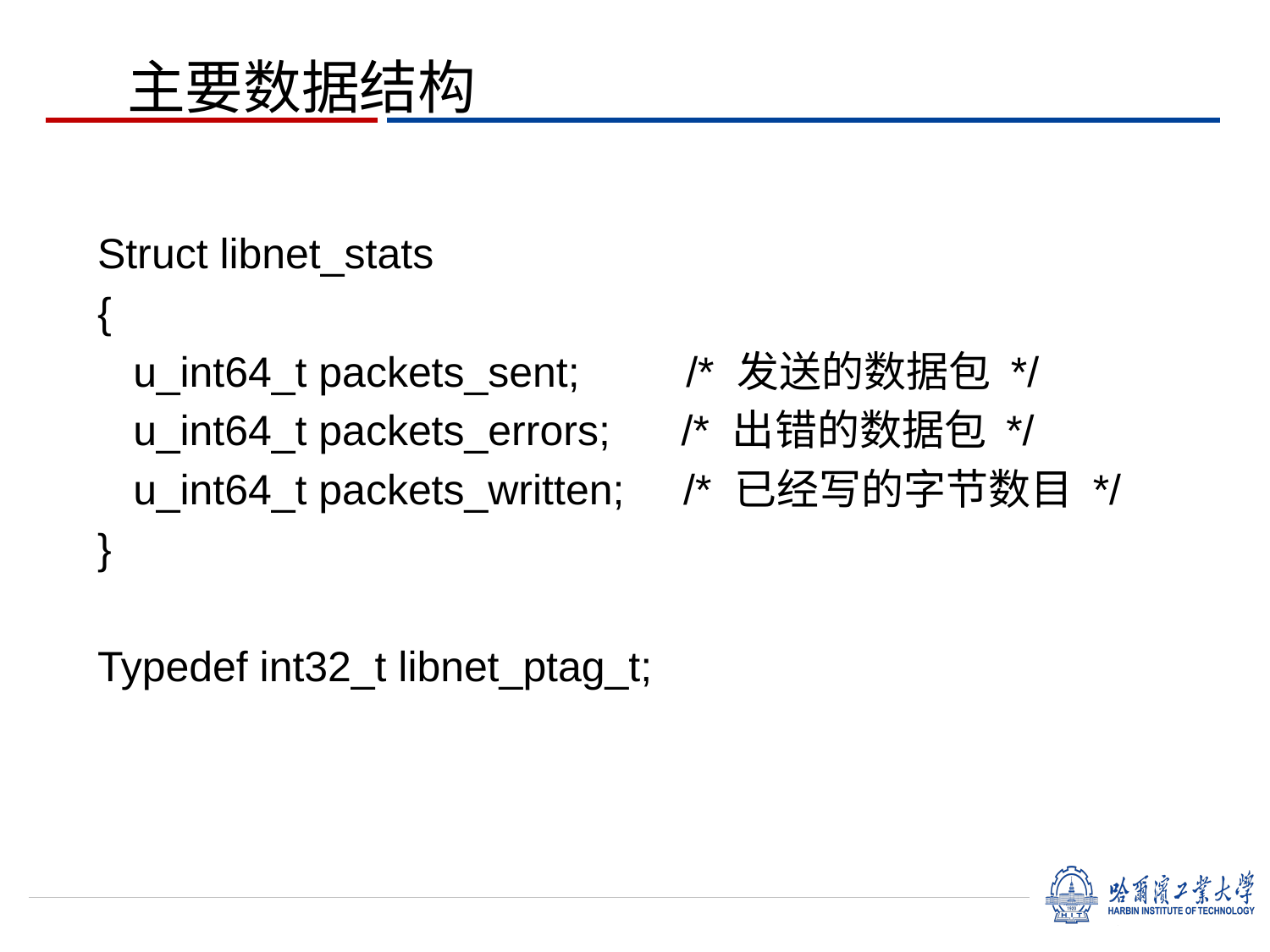

# 主要数据结构
Struct libnet_stats
{
   u_int64_t packets_sent;         /* 发送的数据包 */
   u_int64_t packets_errors;      /* 出错的数据包 */
   u_int64_t packets_written;     /* 已经写的字节数目 */
}

Typedef int32_t libnet_ptag_t;

73